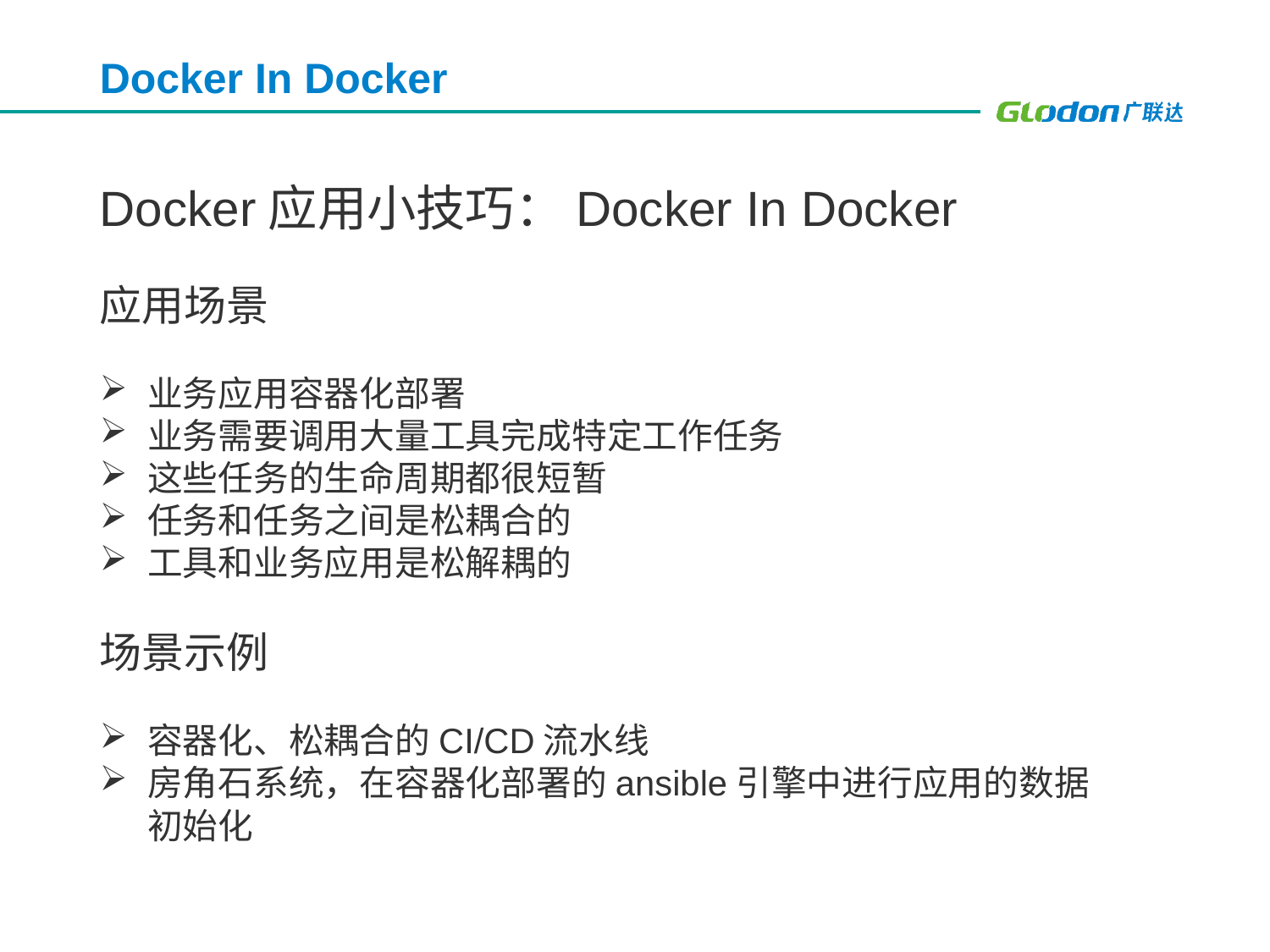

# Docker In Docker
Docker应用小技巧：Docker In Docker

应用场景

业务应用容器化部署
业务需要调用大量工具完成特定工作任务
这些任务的生命周期都很短暂
任务和任务之间是松耦合的
工具和业务应用是松解耦的

场景示例

容器化、松耦合的CI/CD流水线
房角石系统，在容器化部署的ansible引擎中进行应用的数据初始化